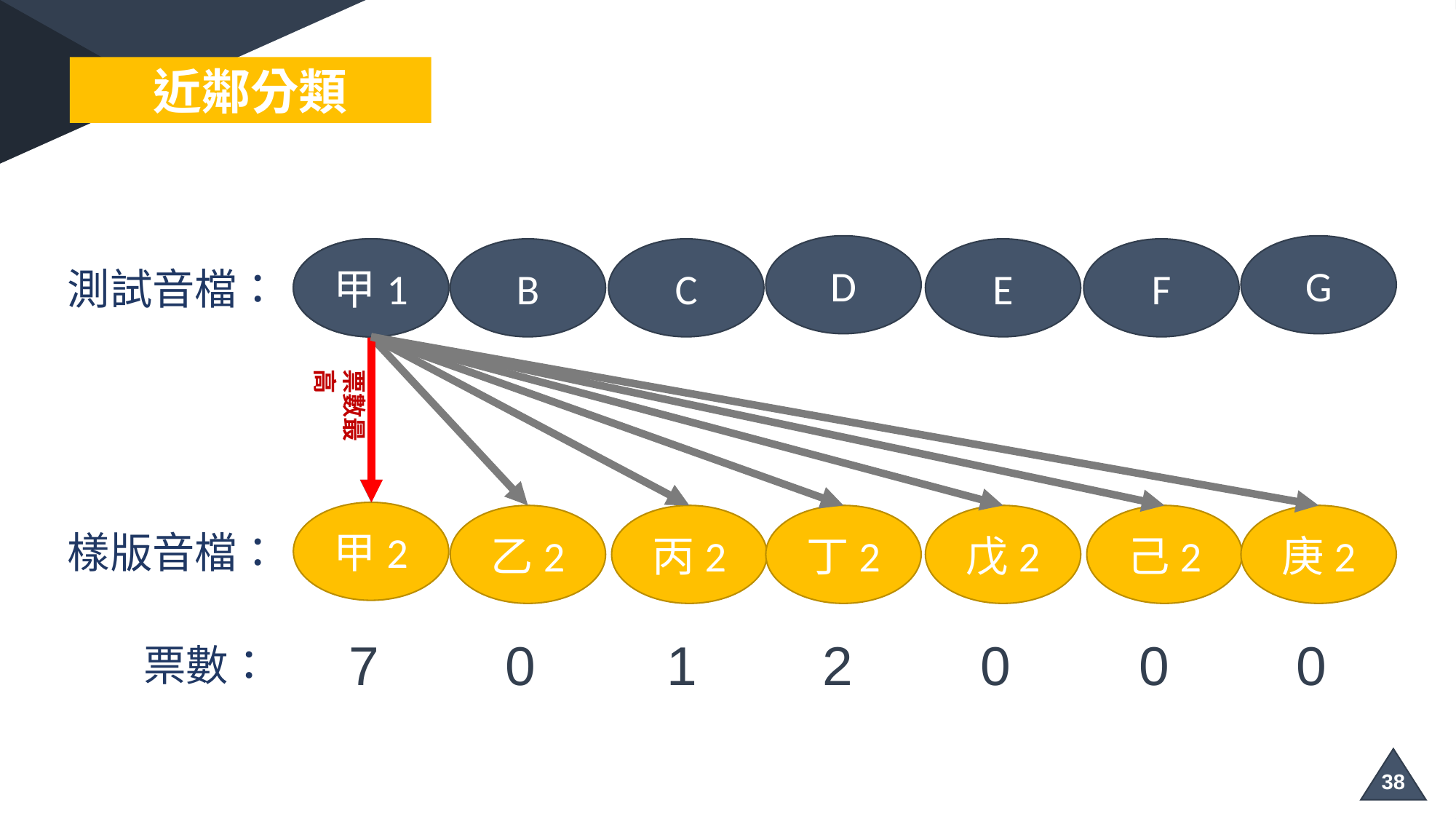

近鄰分類
D
G
A
甲1
B
C
E
F
測試音檔：
票數最高
甲2
乙2
丙2
丁2
戊2
己2
庚2
樣版音檔：
0
2
0
0
0
1
7
      票數：

38